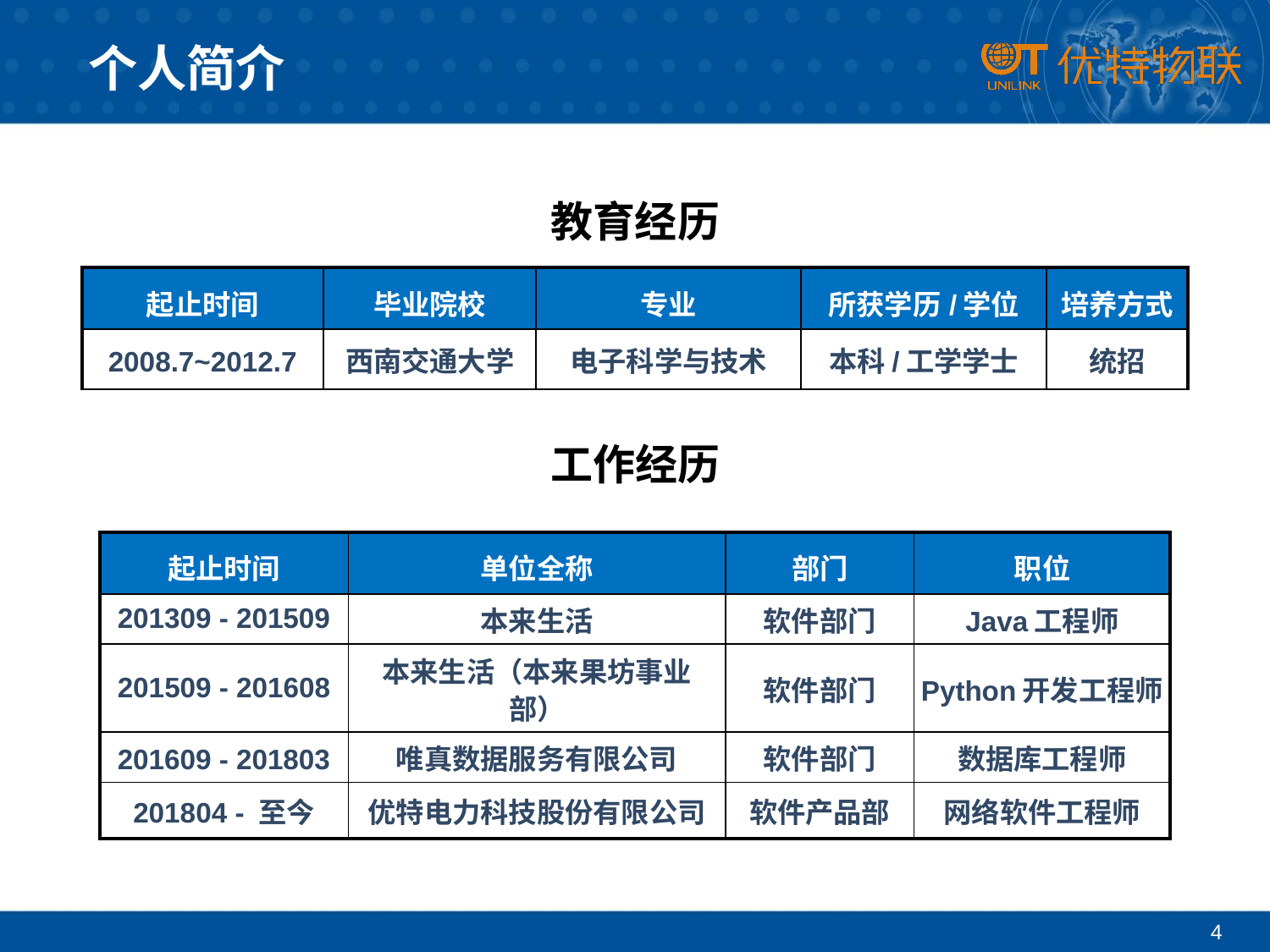

# 个人简介
教育经历

| 起止时间 | 毕业院校 | 专业 | 所获学历/学位 | 培养方式 |
| --- | --- | --- | --- | --- |
| 2008.7~2012.7 | 西南交通大学 | 电子科学与技术 | 本科/工学学士 | 统招 |
工作经历
| 起止时间 | 单位全称 | 部门 | 职位 |
| --- | --- | --- | --- |
| 201309 - 201509 | 本来生活 | 软件部门 | Java工程师 |
| 201509 - 201608 | 本来生活（本来果坊事业部） | 软件部门 | Python开发工程师 |
| 201609 - 201803 | 唯真数据服务有限公司 | 软件部门 | 数据库工程师 |
| 201804 - 至今 | 优特电力科技股份有限公司 | 软件产品部 | 网络软件工程师 |
4